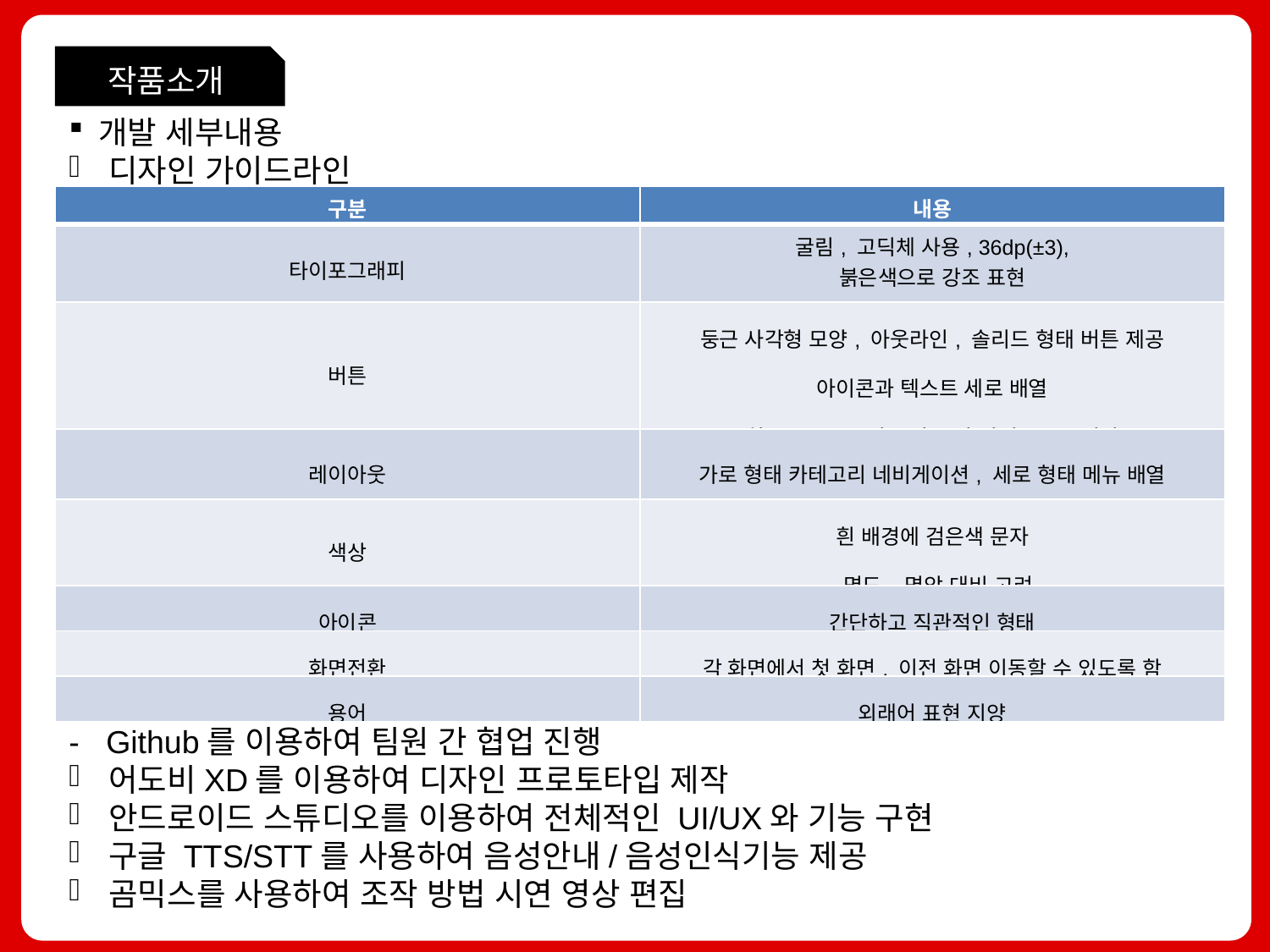

작품소개
 개발 세부내용
디자인 가이드라인

-   Github를 이용하여 팀원 간 협업 진행
어도비XD를 이용하여 디자인 프로토타입 제작
안드로이드 스튜디오를 이용하여 전체적인 UI/UX와 기능 구현
구글 TTS/STT를 사용하여 음성안내/음성인식기능 제공
곰믹스를 사용하여 조작 방법 시연 영상 편집

| 구분 | 내용 |
| --- | --- |
| 타이포그래피 | 굴림, 고딕체 사용, 36dp(±3), 붉은색으로 강조 표현 |
| 버튼 | 둥근 사각형 모양, 아웃라인, 솔리드 형태 버튼 제공 아이콘과 텍스트 세로 배열 최소 1cm 크기, 버튼 간 간격 1cm 권장 |
| 레이아웃 | 가로 형태 카테고리 네비게이션, 세로 형태 메뉴 배열 |
| 색상 | 흰 배경에 검은색 문자 명도, 명암 대비 고려 |
| 아이콘 | 간단하고 직관적인 형태 |
| 화면전환 | 각 화면에서 첫 화면, 이전 화면 이동할 수 있도록 함 |
| 용어 | 외래어 표현 지양 |